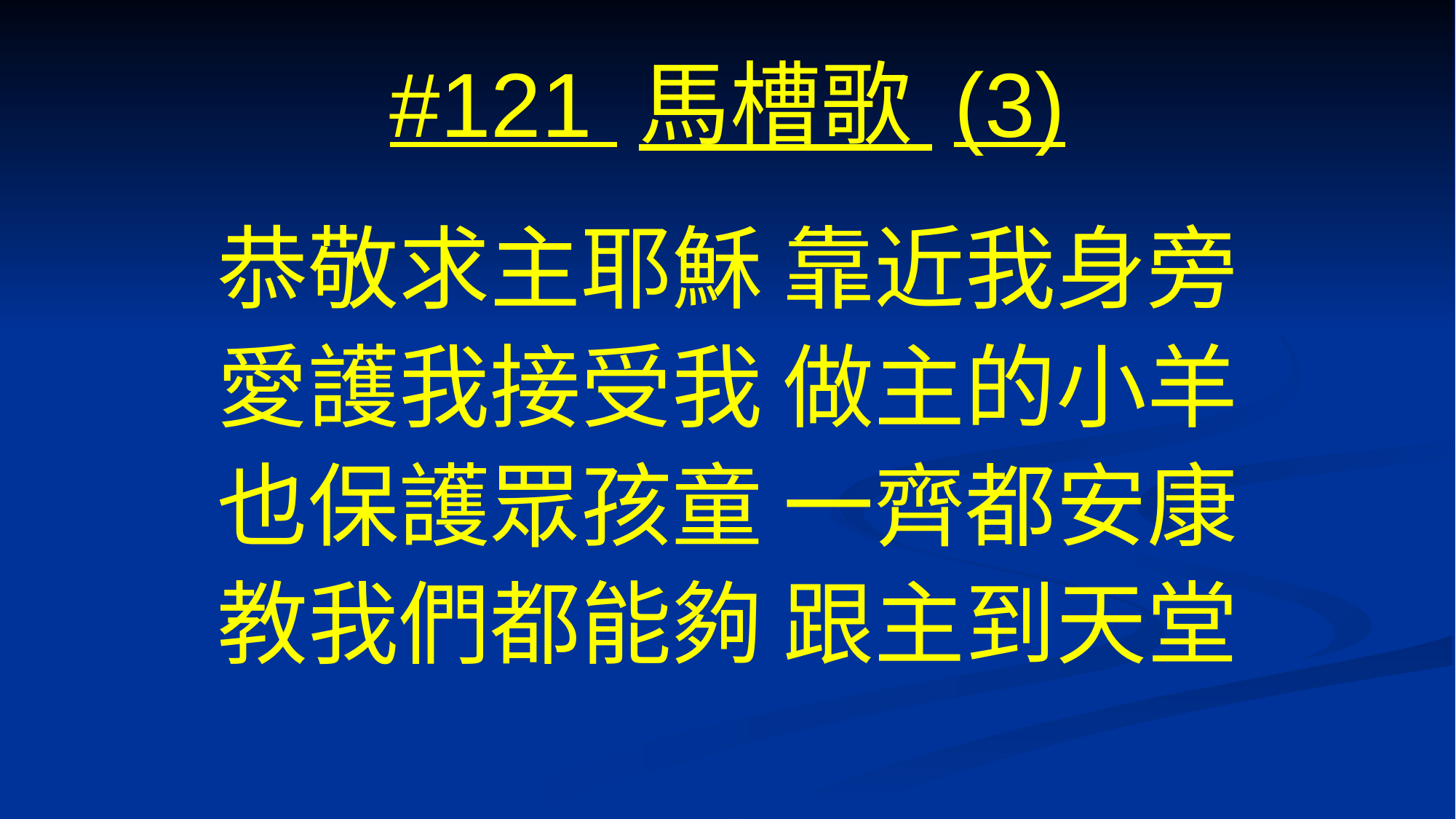

# #121 馬槽歌 (3)
恭敬求主耶穌 靠近我身旁
愛護我接受我 做主的小羊
也保護眾孩童 一齊都安康
教我們都能夠 跟主到天堂